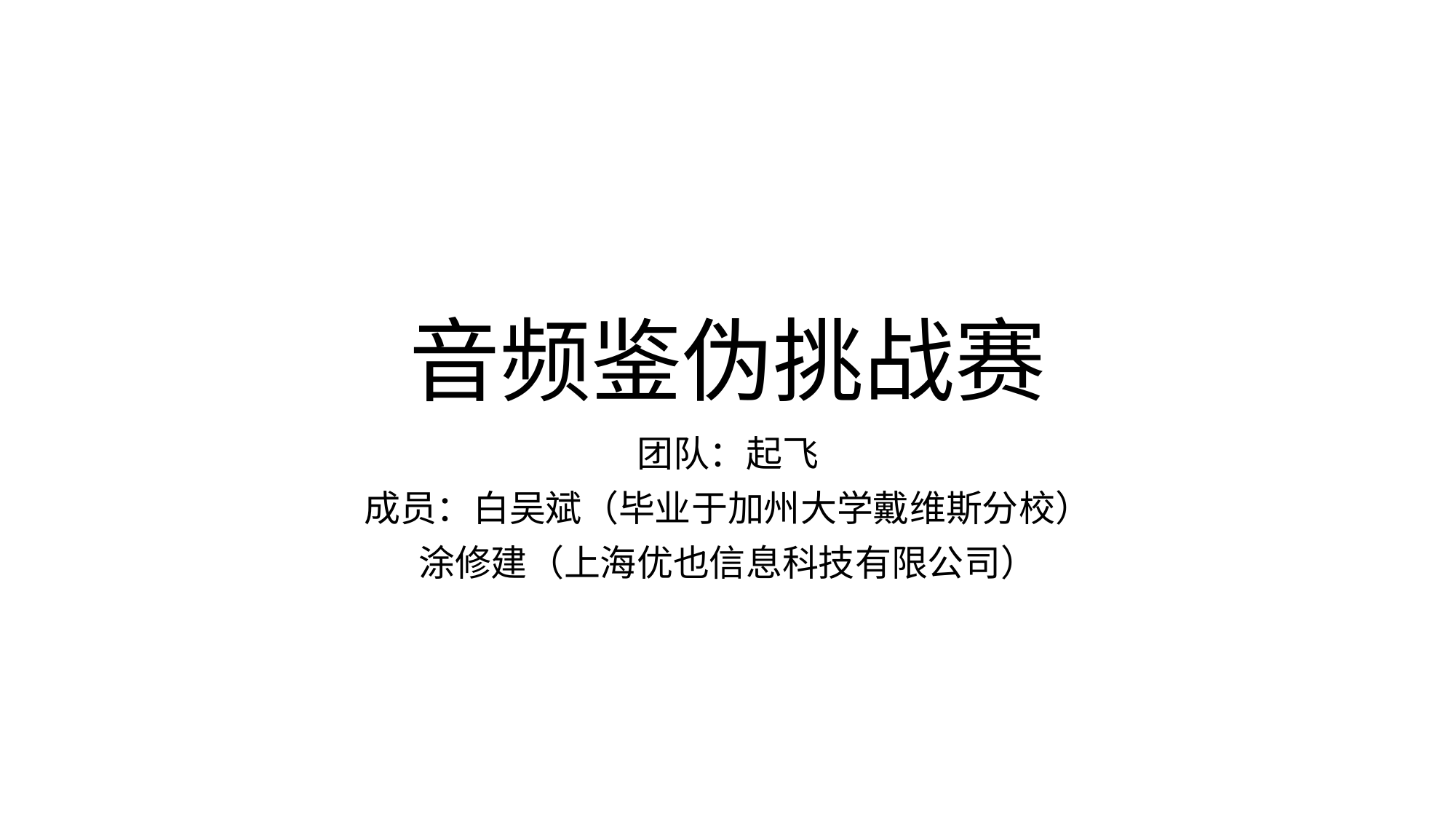

# 音频鉴伪挑战赛
团队：起飞
成员：白吴斌（毕业于加州大学戴维斯分校）
涂修建（上海优也信息科技有限公司）